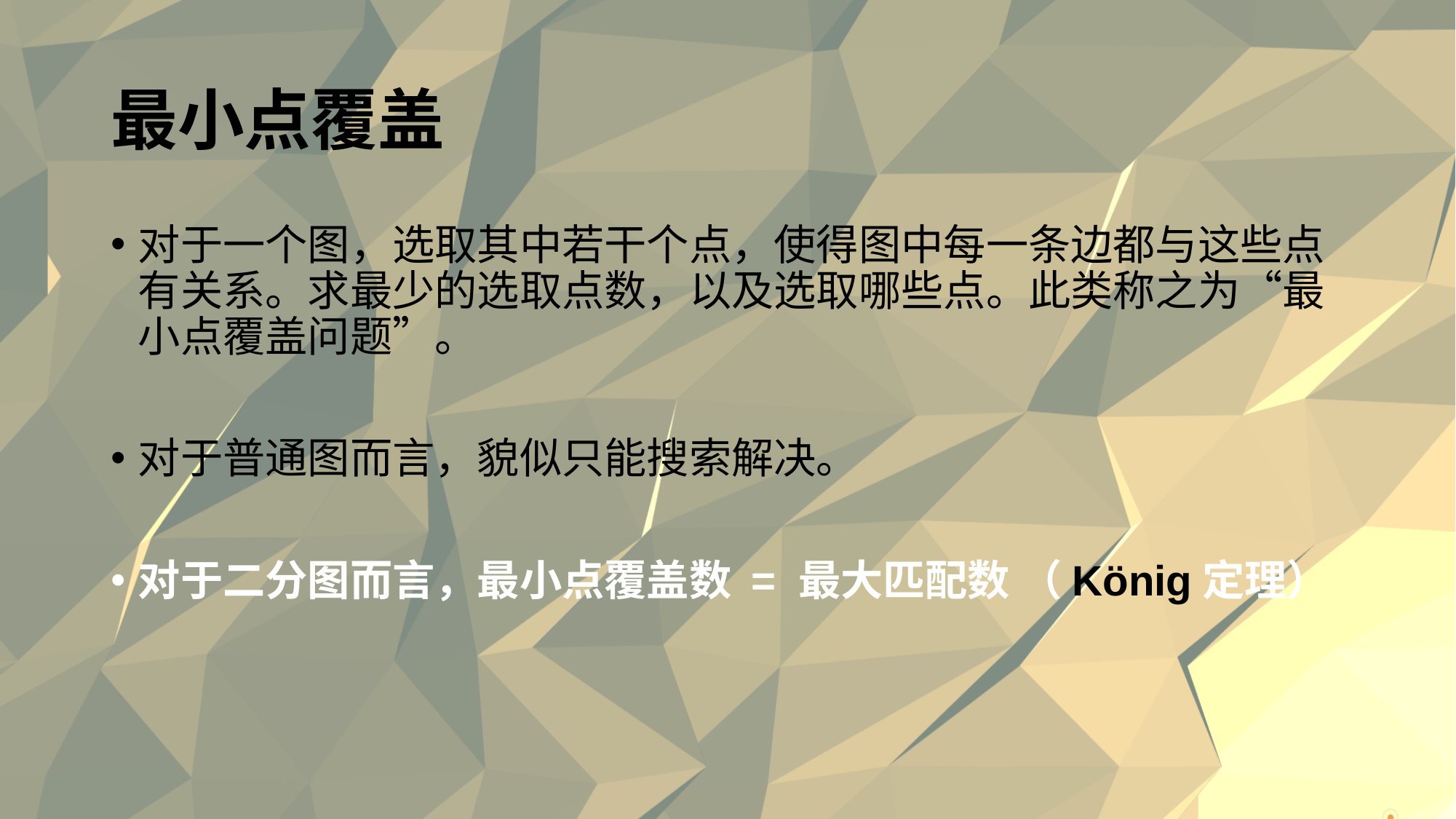

# 最小点覆盖
对于一个图，选取其中若干个点，使得图中每一条边都与这些点有关系。求最少的选取点数，以及选取哪些点。此类称之为“最小点覆盖问题”。

对于普通图而言，貌似只能搜索解决。

对于二分图而言，最小点覆盖数 = 最大匹配数 （König定理）